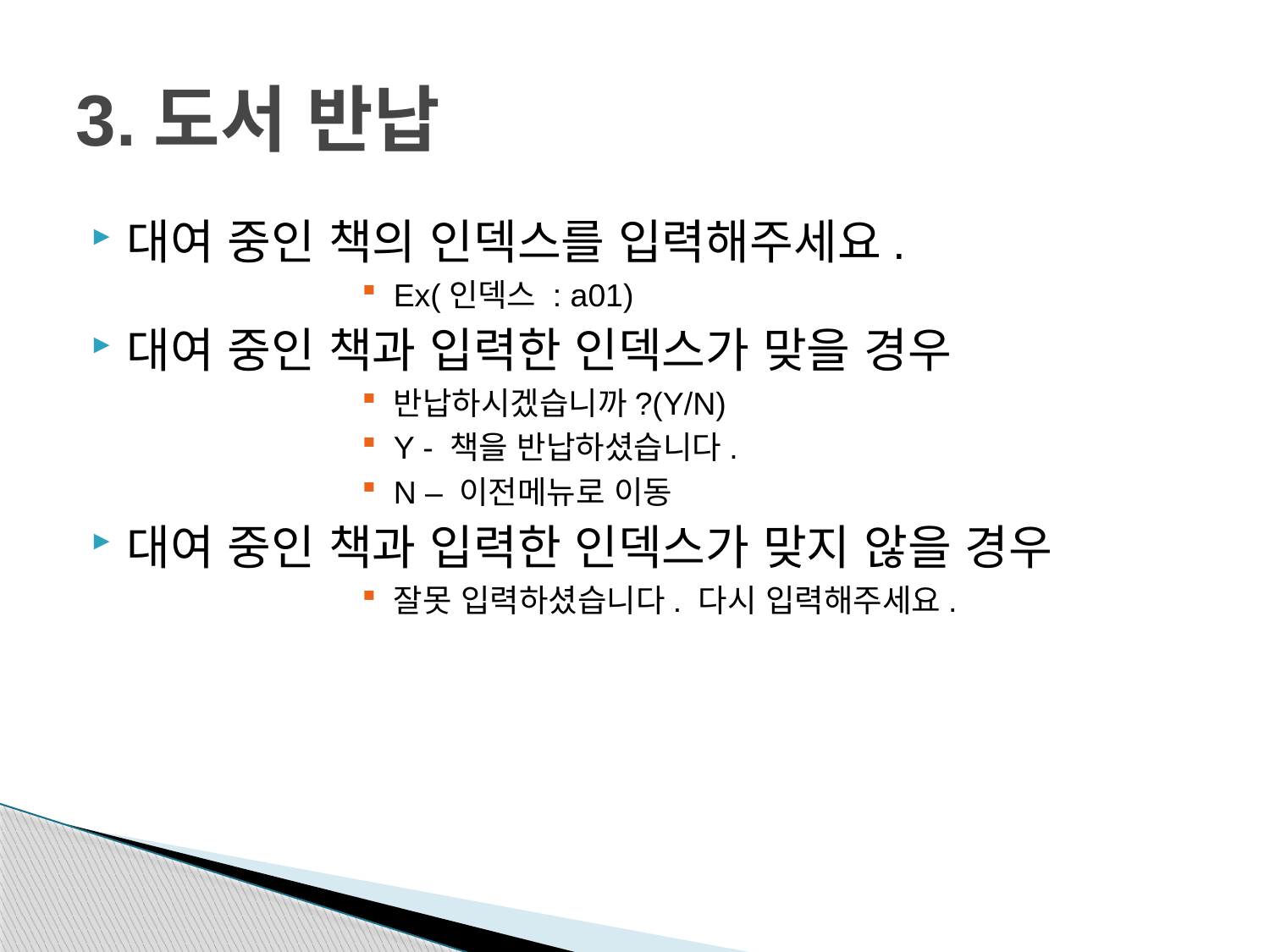

# 3.도서 반납
대여 중인 책의 인덱스를 입력해주세요.
Ex(인덱스 : a01)
대여 중인 책과 입력한 인덱스가 맞을 경우
반납하시겠습니까?(Y/N)
Y - 책을 반납하셨습니다.
N – 이전메뉴로 이동
대여 중인 책과 입력한 인덱스가 맞지 않을 경우
잘못 입력하셨습니다. 다시 입력해주세요.